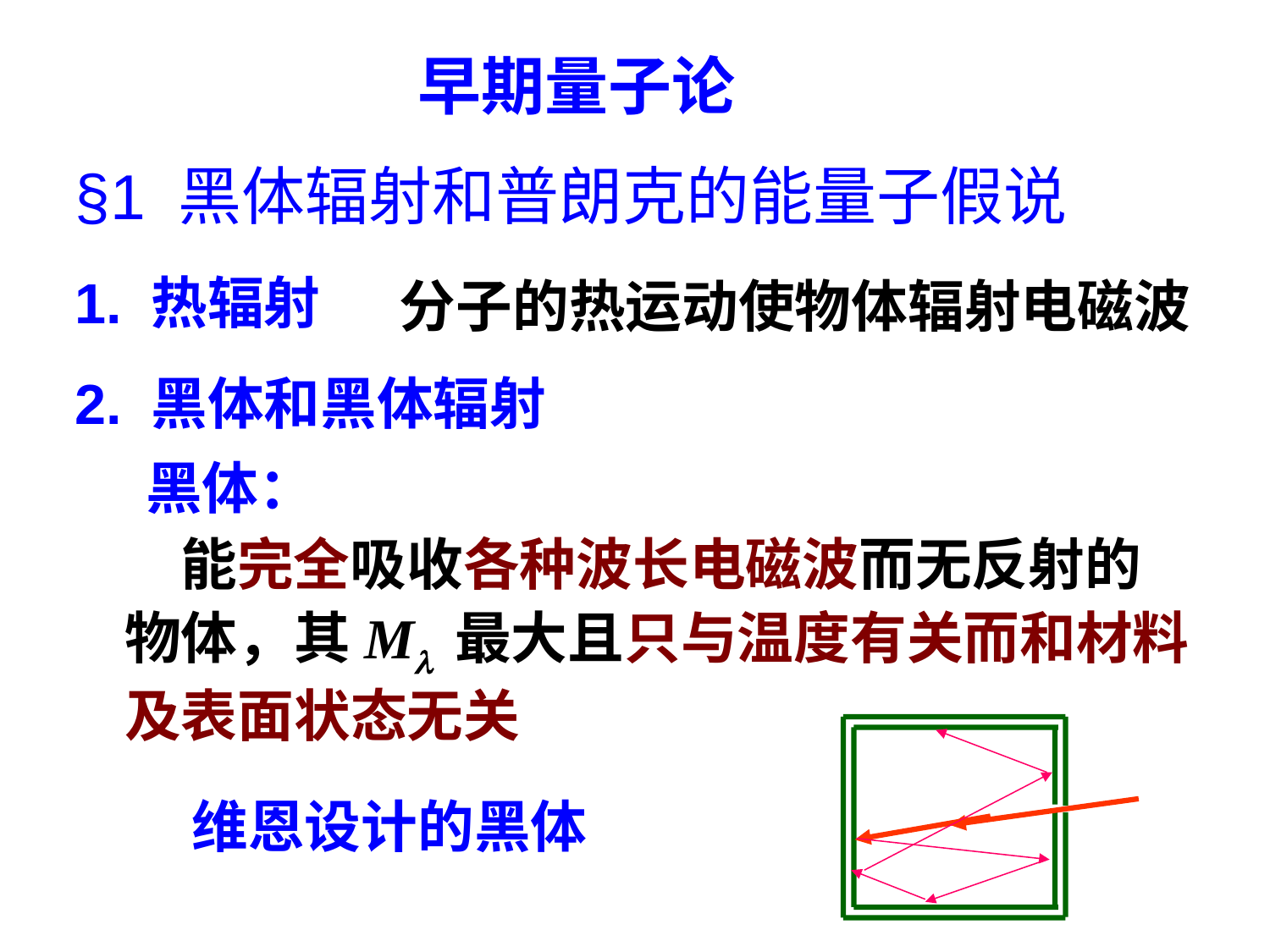

早期量子论
§1 黑体辐射和普朗克的能量子假说
1. 热辐射
分子的热运动使物体辐射电磁波
2. 黑体和黑体辐射
  黑体：
能完全吸收各种波长电磁波而无反射的
物体，其Mλ 最大且只与温度有关而和材料及表面状态无关

维恩设计的黑体